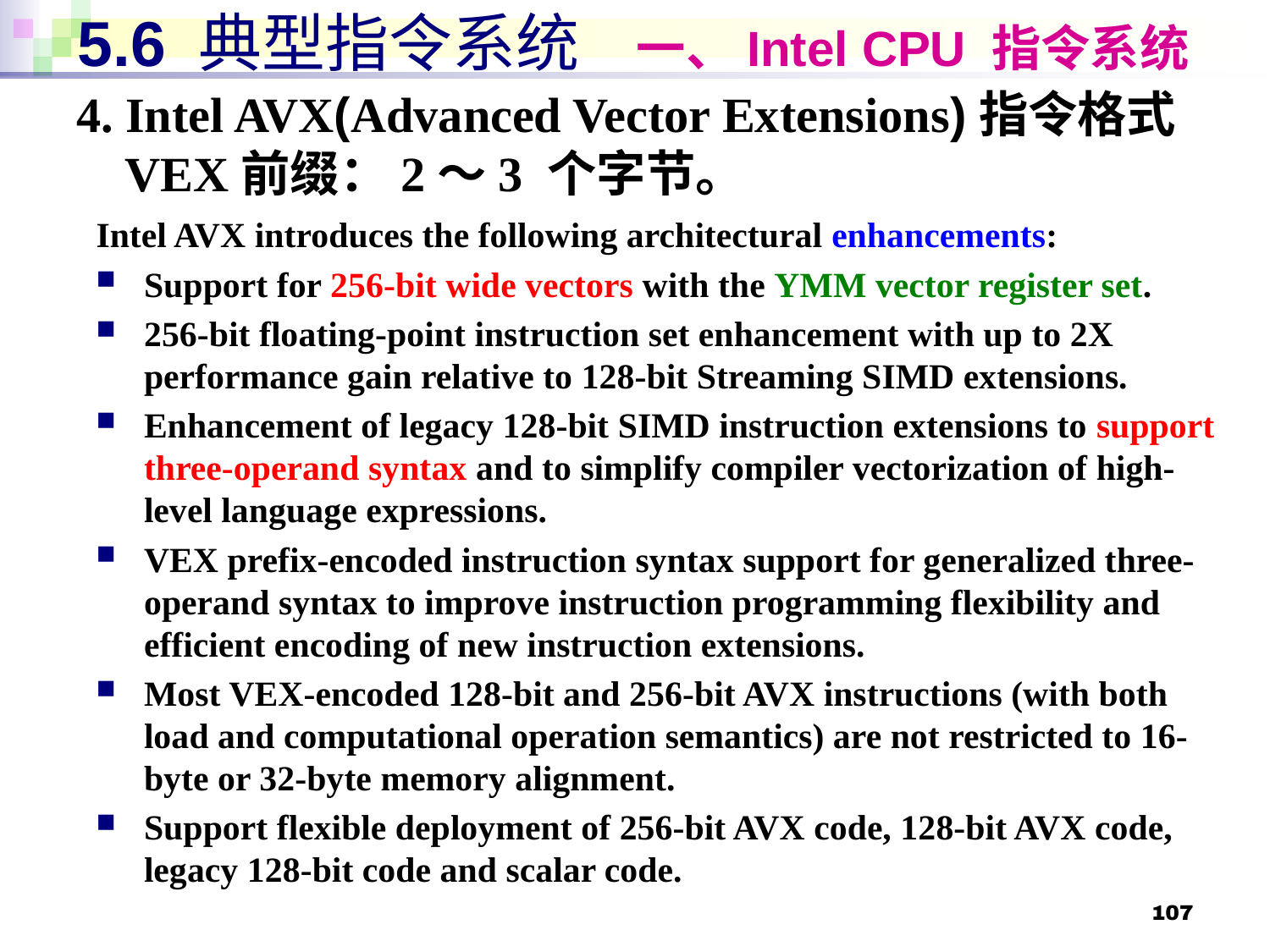

# 5.6 典型指令系统    一、Intel CPU 指令系统
4. Intel AVX(Advanced Vector Extensions)指令格式
    VEX前缀：2～3 个字节。
Intel AVX introduces the following architectural enhancements:
Support for 256-bit wide vectors with the YMM vector register set.
256-bit floating-point instruction set enhancement with up to 2X performance gain relative to 128-bit Streaming SIMD extensions.
Enhancement of legacy 128-bit SIMD instruction extensions to support three-operand syntax and to simplify compiler vectorization of high-level language expressions.
VEX prefix-encoded instruction syntax support for generalized three-operand syntax to improve instruction programming flexibility and efficient encoding of new instruction extensions.
Most VEX-encoded 128-bit and 256-bit AVX instructions (with both load and computational operation semantics) are not restricted to 16-byte or 32-byte memory alignment.
Support flexible deployment of 256-bit AVX code, 128-bit AVX code, legacy 128-bit code and scalar code.
107